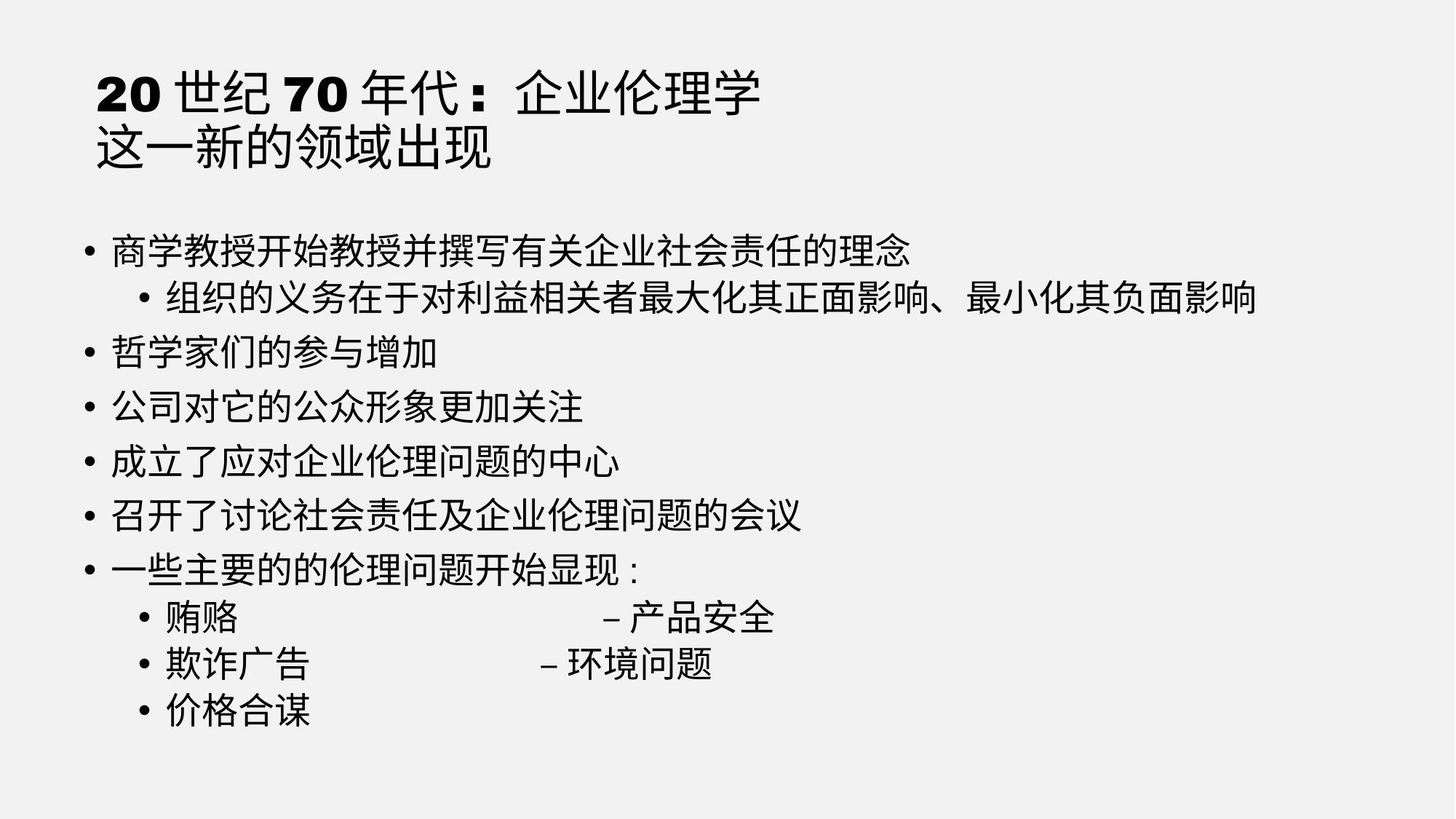

20世纪70年代: 企业伦理学
这一新的领域出现
商学教授开始教授并撰写有关企业社会责任的理念
组织的义务在于对利益相关者最大化其正面影响、最小化其负面影响
哲学家们的参与增加
公司对它的公众形象更加关注
成立了应对企业伦理问题的中心
召开了讨论社会责任及企业伦理问题的会议
一些主要的的伦理问题开始显现:
贿赂				– 产品安全
欺诈广告	                   – 环境问题
价格合谋